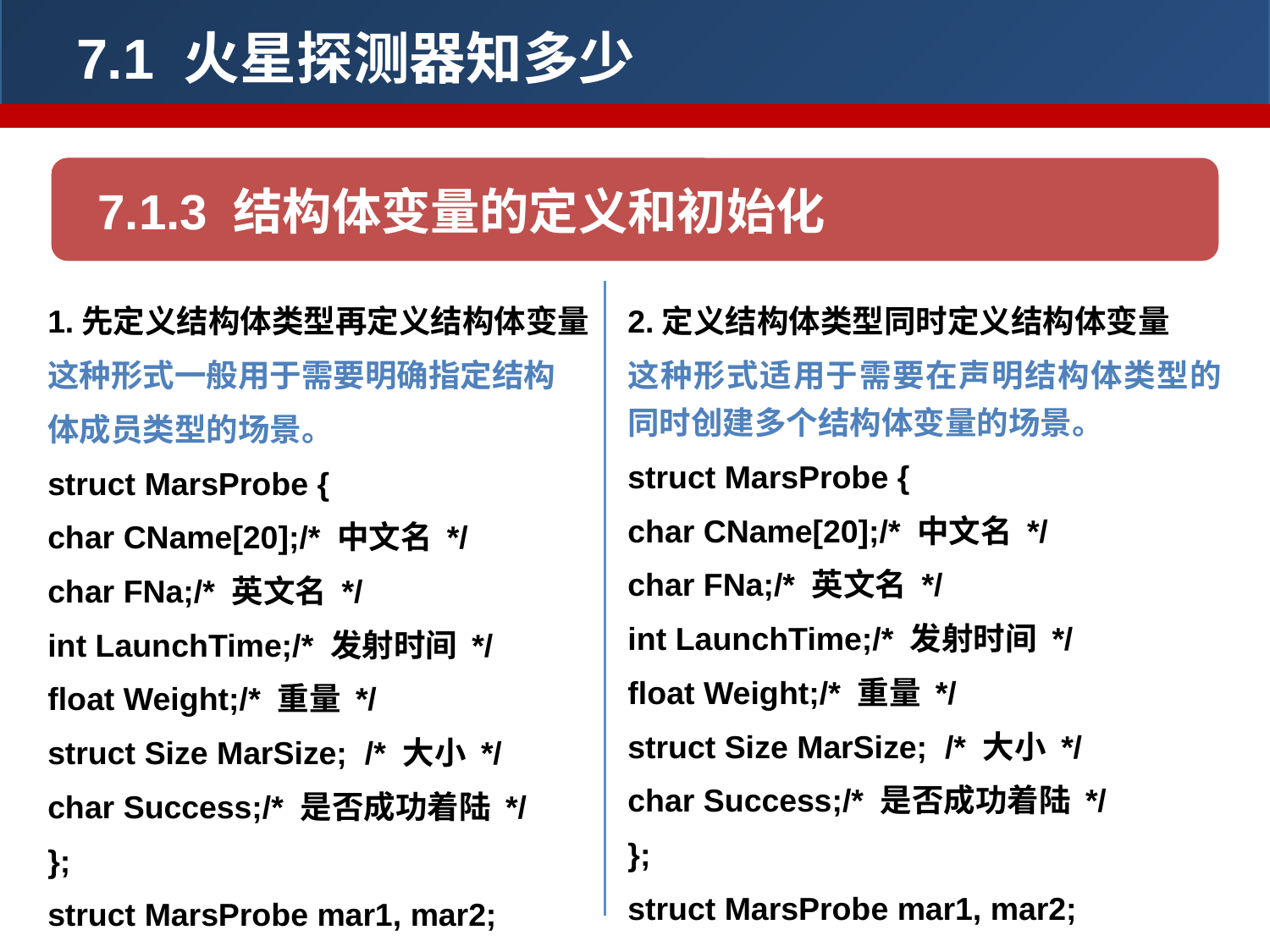

7.1 火星探测器知多少
7.1.3 结构体变量的定义和初始化
1.先定义结构体类型再定义结构体变量
这种形式一般用于需要明确指定结构
体成员类型的场景。
struct MarsProbe {
char CName[20];/* 中文名 */
char FNa;/* 英文名 */
int LaunchTime;/* 发射时间 */
float Weight;/* 重量 */
struct Size MarSize;  /* 大小 */
char Success;/* 是否成功着陆 */
};
struct MarsProbe mar1, mar2;

2.定义结构体类型同时定义结构体变量
这种形式适用于需要在声明结构体类型的同时创建多个结构体变量的场景。
struct MarsProbe {
char CName[20];/* 中文名 */
char FNa;/* 英文名 */
int LaunchTime;/* 发射时间 */
float Weight;/* 重量 */
struct Size MarSize;  /* 大小 */
char Success;/* 是否成功着陆 */
};
struct MarsProbe mar1, mar2;